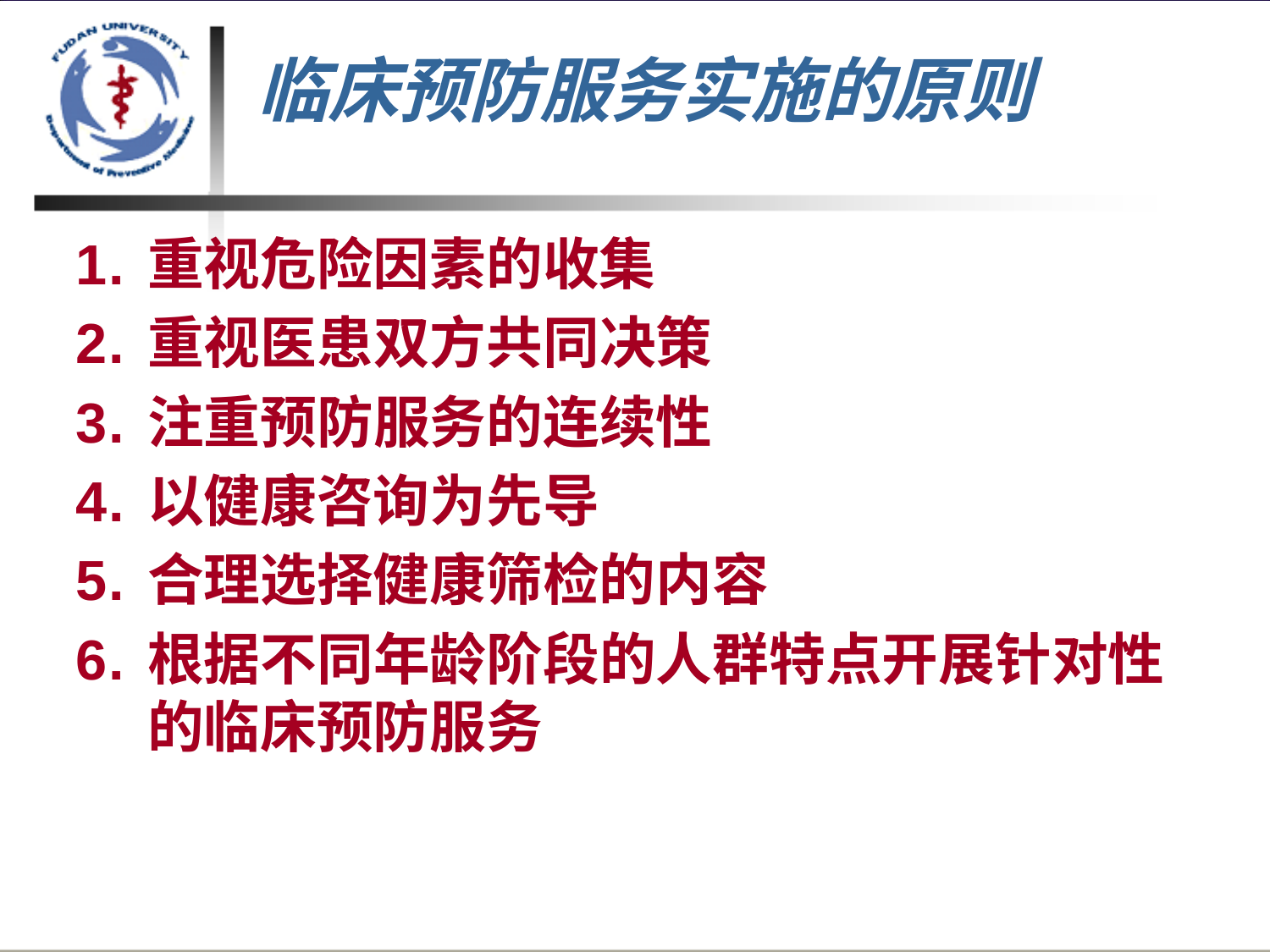

# 临床预防服务实施的原则
重视危险因素的收集
重视医患双方共同决策
注重预防服务的连续性
以健康咨询为先导
合理选择健康筛检的内容
根据不同年龄阶段的人群特点开展针对性的临床预防服务